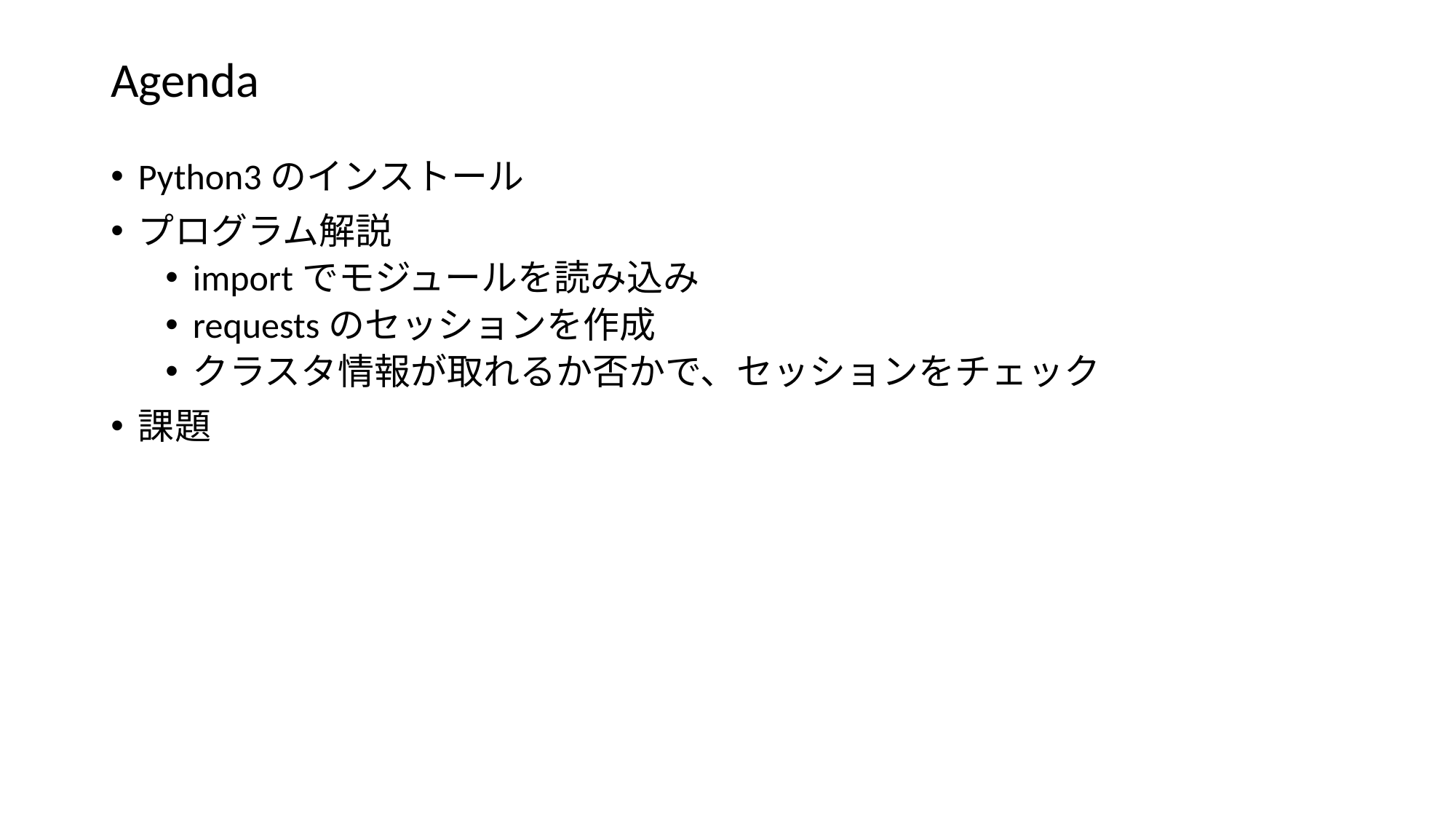

# Agenda
Python3のインストール
プログラム解説
importでモジュールを読み込み
requestsのセッションを作成
クラスタ情報が取れるか否かで、セッションをチェック
課題